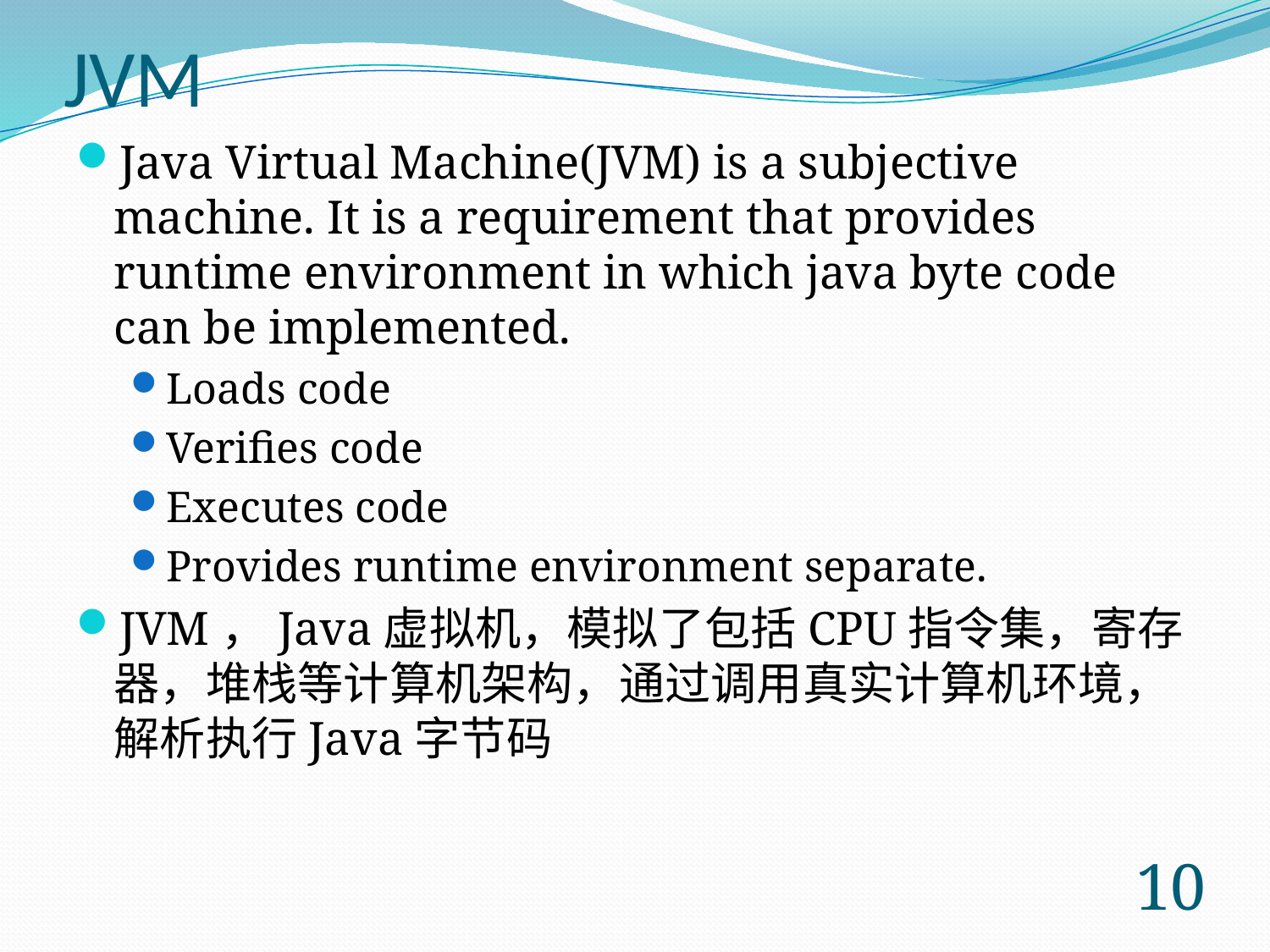

# JVM
Java Virtual Machine(JVM) is a subjective machine. It is a requirement that provides runtime environment in which java byte code can be implemented.
Loads code
Verifies code
Executes code
Provides runtime environment separate.
JVM，Java虚拟机，模拟了包括CPU指令集，寄存器，堆栈等计算机架构，通过调用真实计算机环境，解析执行Java字节码

10